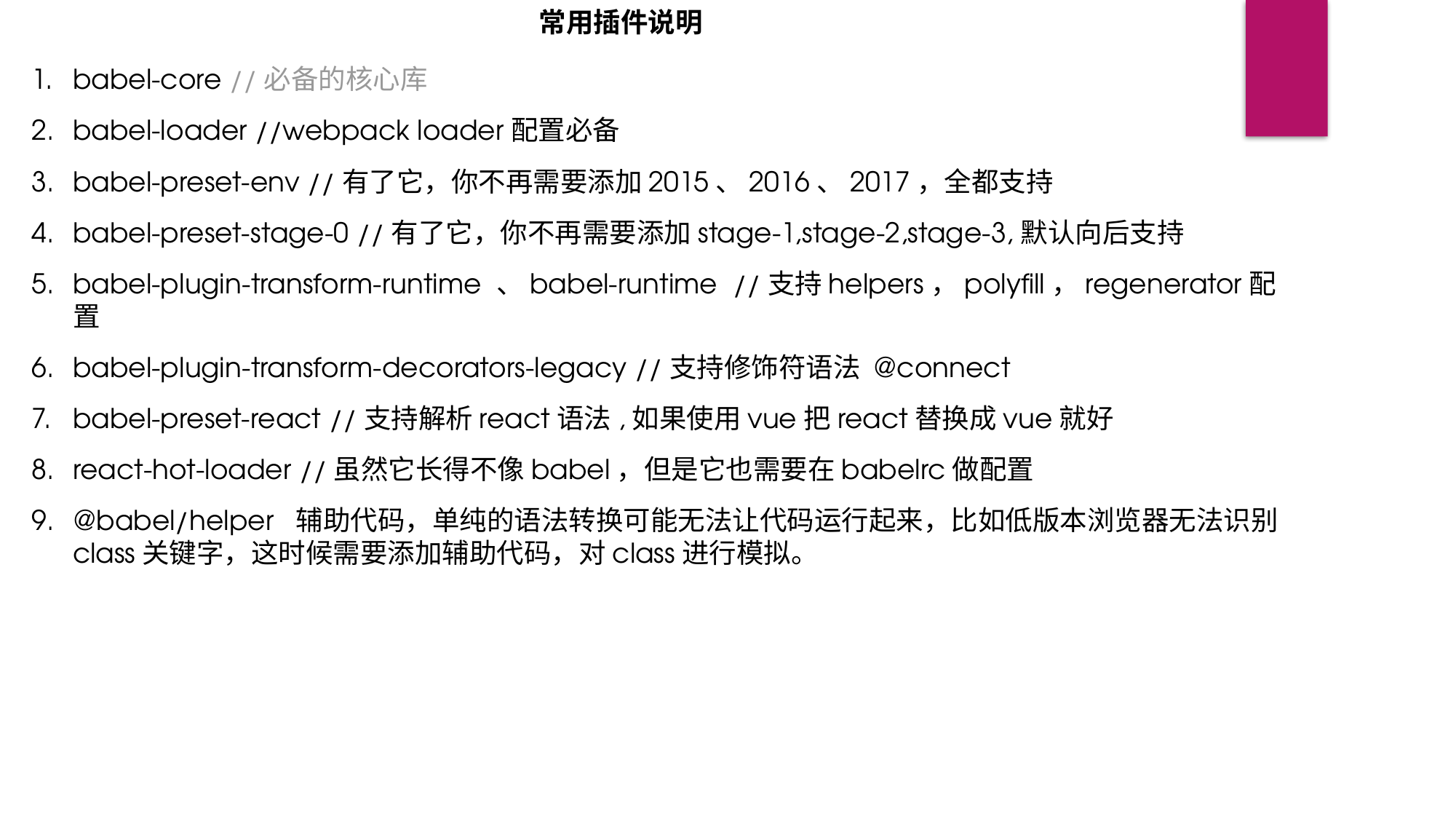

常用插件说明
babel-core //必备的核心库
babel-loader //webpack loader配置必备
babel-preset-env //有了它，你不再需要添加2015、2016、2017，全都支持
babel-preset-stage-0 //有了它，你不再需要添加stage-1,stage-2,stage-3,默认向后支持
babel-plugin-transform-runtime 、babel-runtime  //支持helpers，polyfill，regenerator配置
babel-plugin-transform-decorators-legacy //支持修饰符语法 @connect
babel-preset-react //支持解析react语法,如果使用vue把react替换成vue就好
react-hot-loader //虽然它长得不像babel，但是它也需要在babelrc做配置
@babel/helper  辅助代码，单纯的语法转换可能无法让代码运行起来，比如低版本浏览器无法识别class关键字，这时候需要添加辅助代码，对class进行模拟。